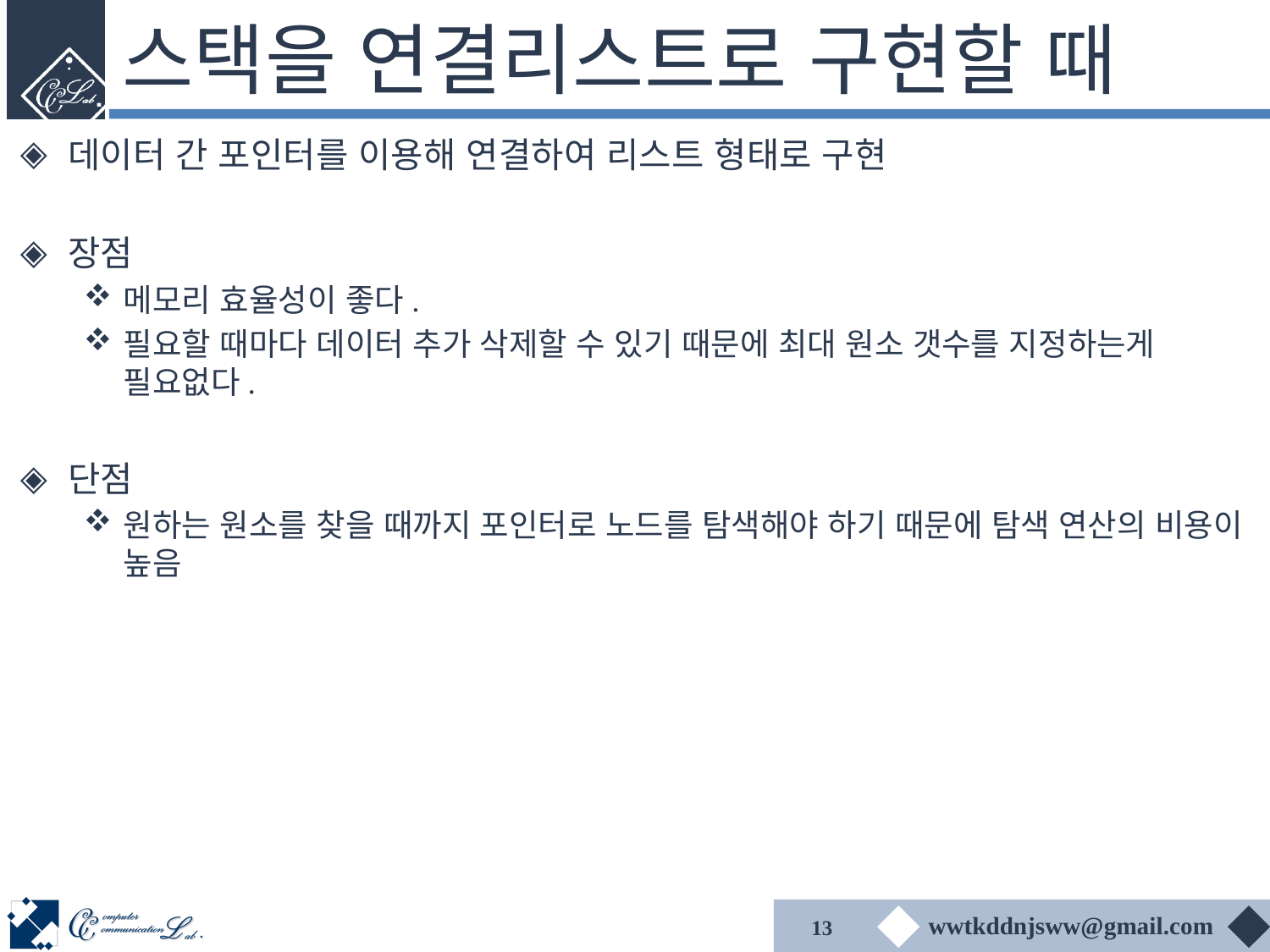

# 스택을 연결리스트로 구현할 때
데이터 간 포인터를 이용해 연결하여 리스트 형태로 구현

장점
메모리 효율성이 좋다.
필요할 때마다 데이터 추가 삭제할 수 있기 때문에 최대 원소 갯수를 지정하는게 필요없다.

단점
원하는 원소를 찾을 때까지 포인터로 노드를 탐색해야 하기 때문에 탐색 연산의 비용이 높음